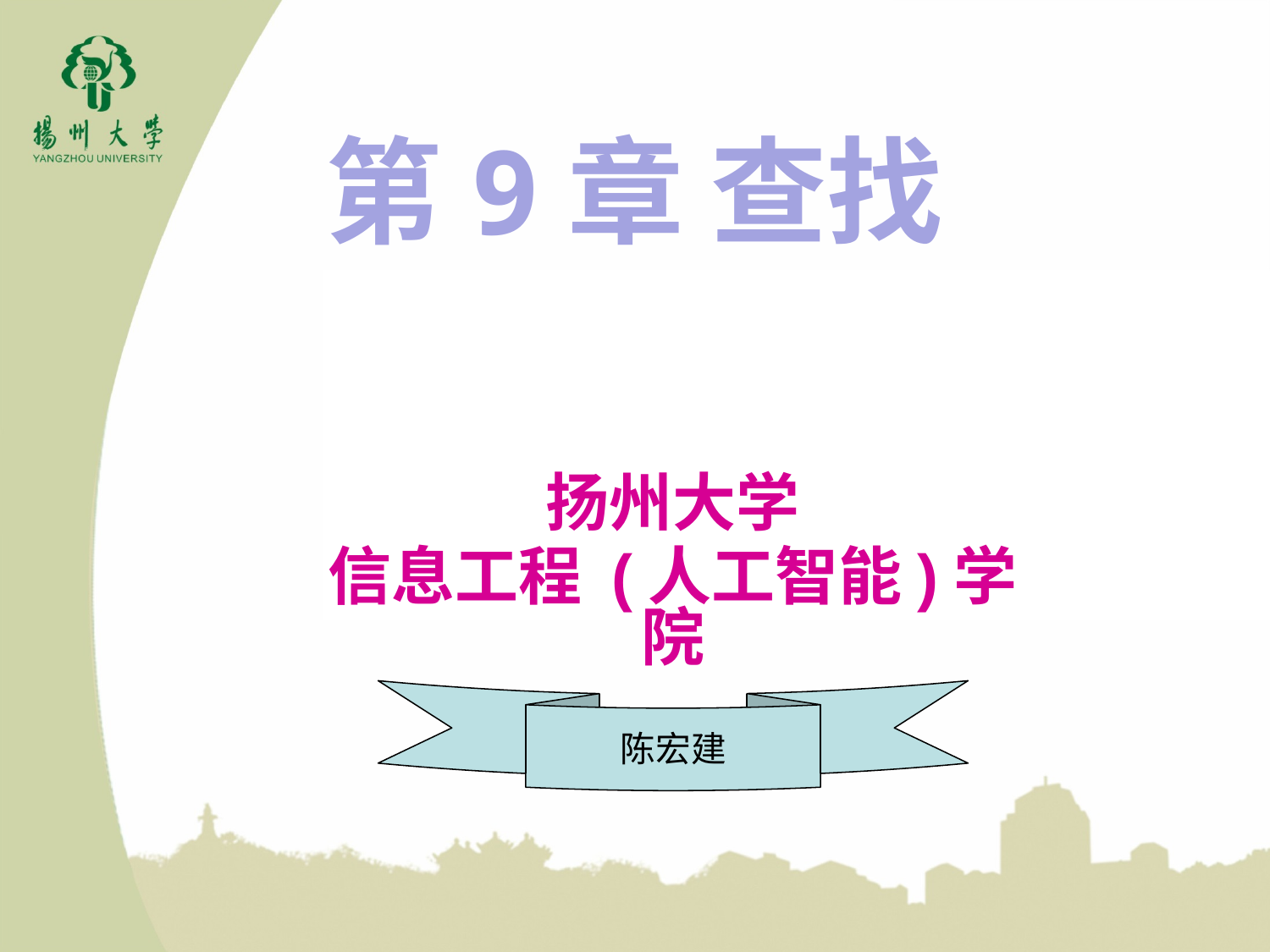

# 第9章 查找
扬州大学
信息工程 (人工智能)学院

陈宏建
1